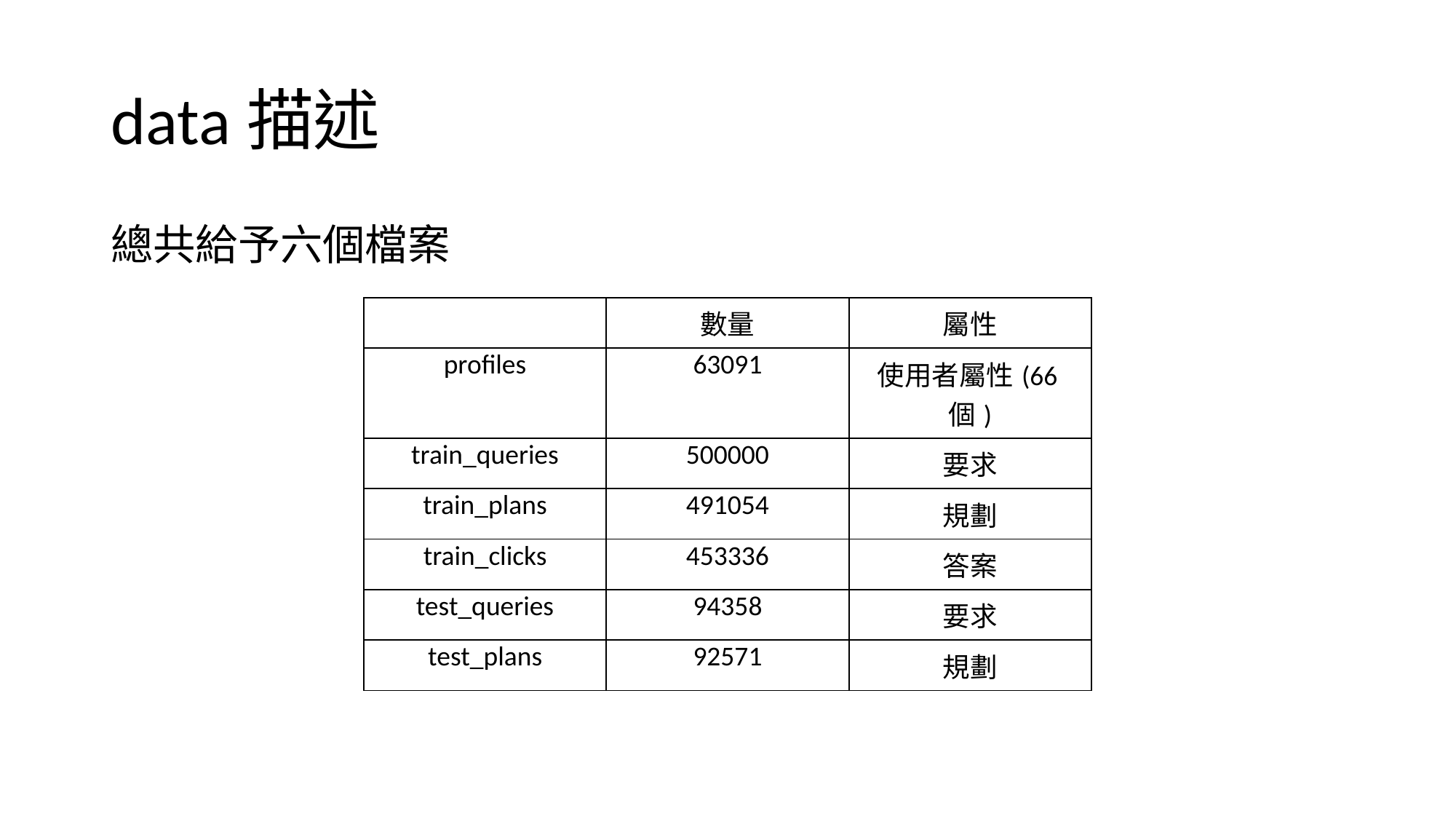

# data描述
總共給予六個檔案

|  | 數量 | 屬性 |
| --- | --- | --- |
| profiles | 63091 | 使用者屬性(66個) |
| train\_queries | 500000 | 要求 |
| train\_plans | 491054 | 規劃 |
| train\_clicks | 453336 | 答案 |
| test\_queries | 94358 | 要求 |
| test\_plans | 92571 | 規劃 |